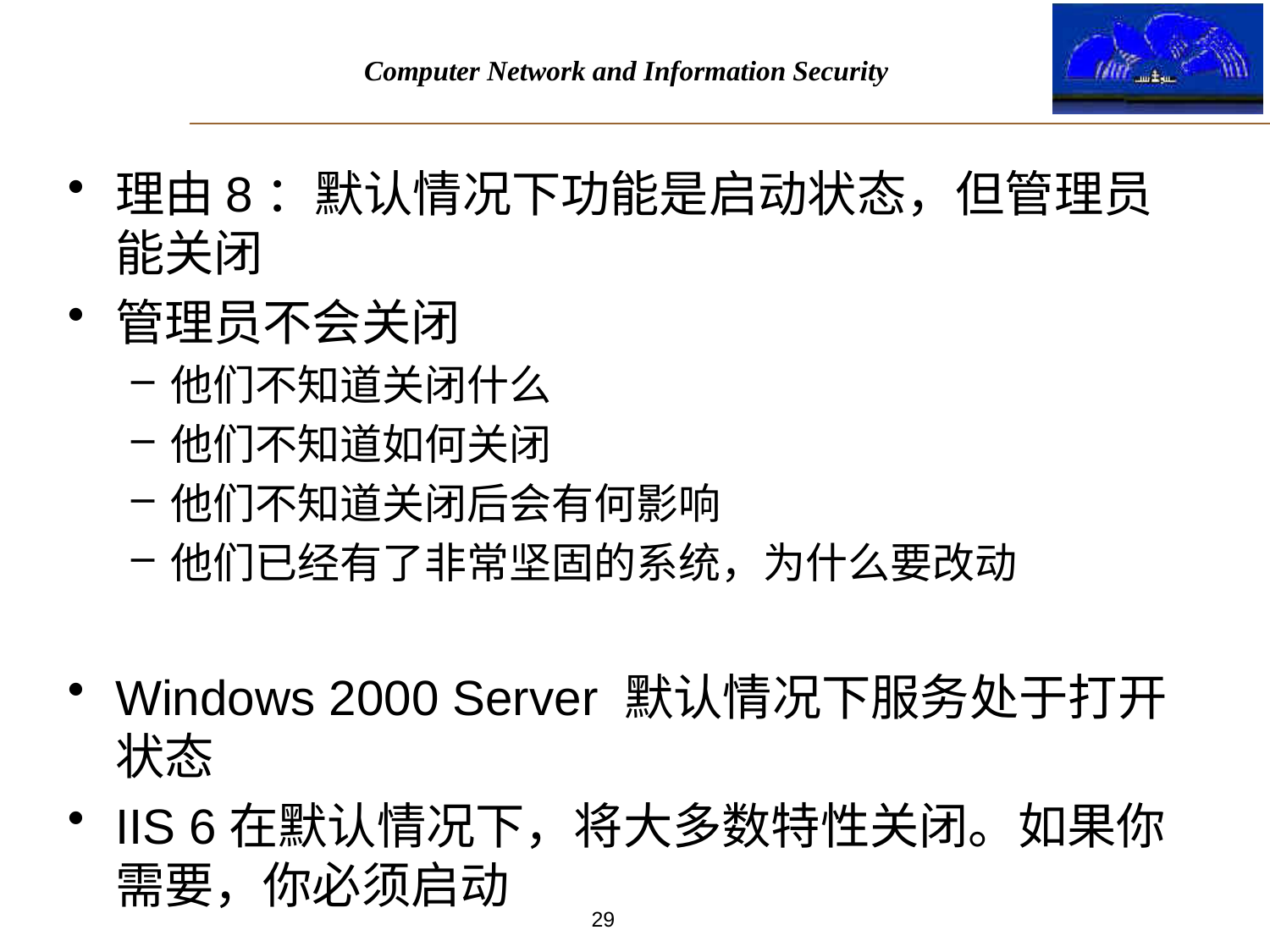

理由8：默认情况下功能是启动状态，但管理员能关闭
管理员不会关闭
他们不知道关闭什么
他们不知道如何关闭
他们不知道关闭后会有何影响
他们已经有了非常坚固的系统，为什么要改动

Windows 2000 Server 默认情况下服务处于打开状态
IIS 6在默认情况下，将大多数特性关闭。如果你需要，你必须启动
29